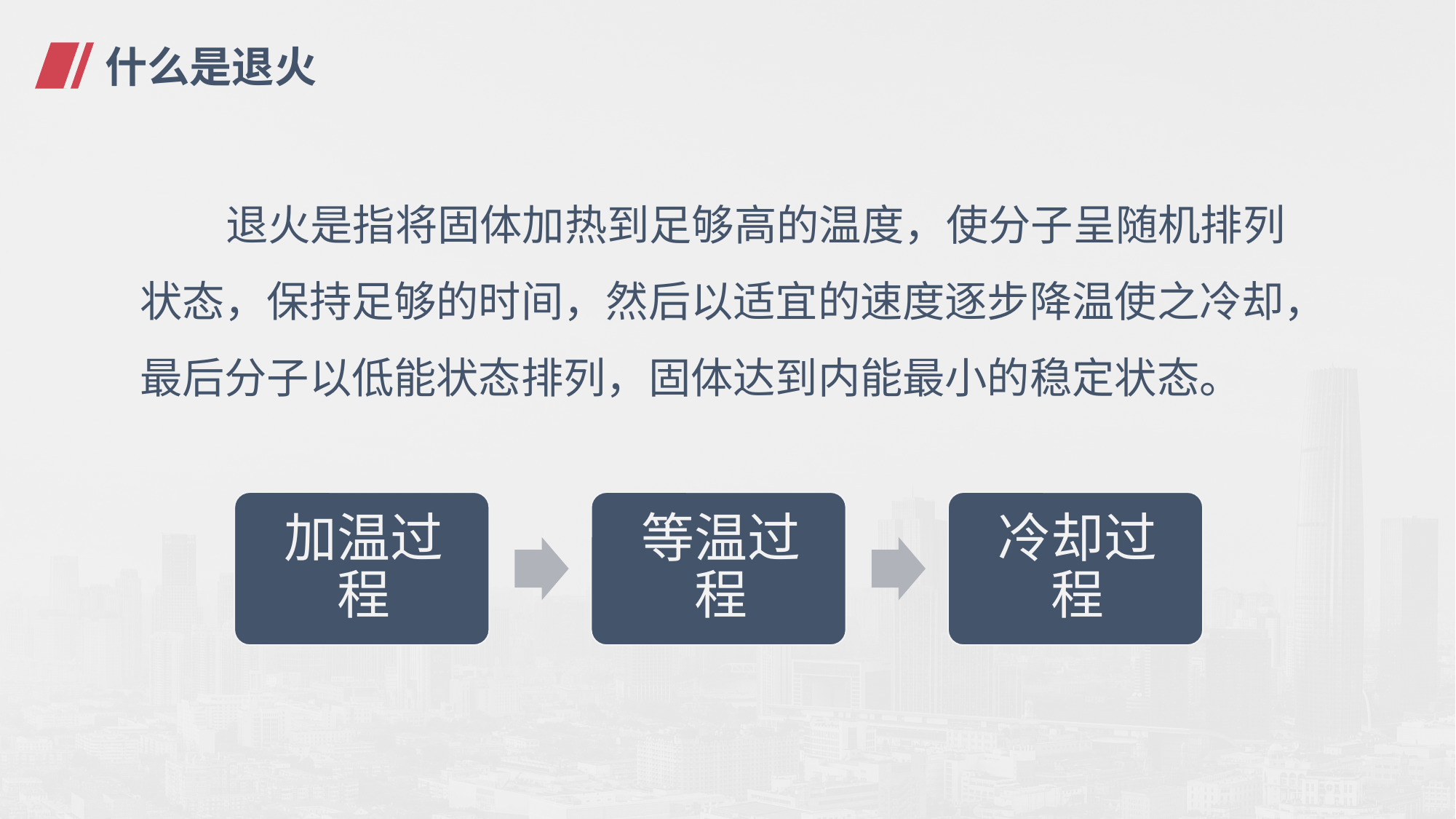

# 什么是退火
退火是指将固体加热到足够高的温度，使分子呈随机排列状态，保持足够的时间，然后以适宜的速度逐步降温使之冷却，最后分子以低能状态排列，固体达到内能最小的稳定状态。
加温过程

等温过程

冷却过程